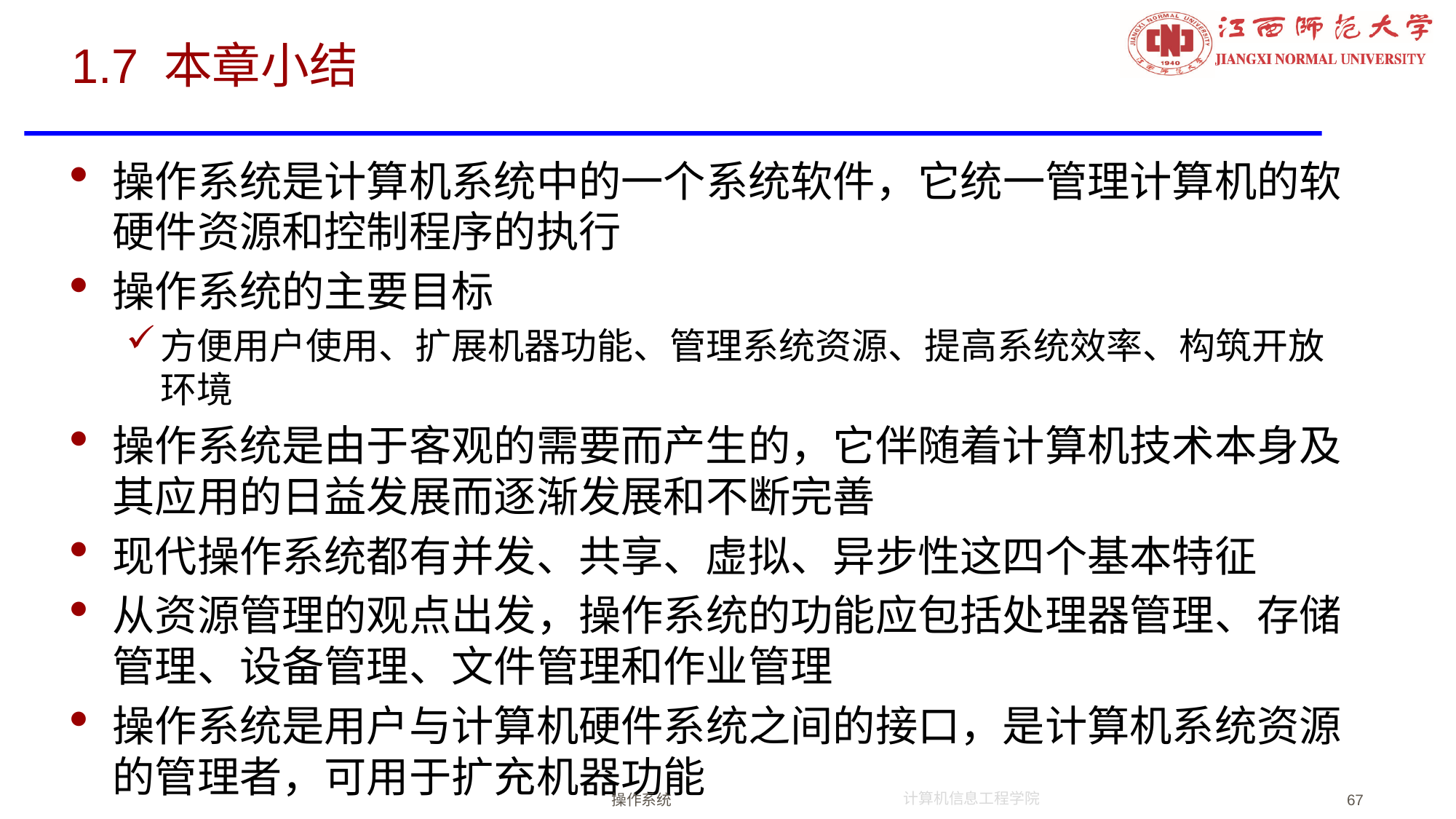

# 1.7 本章小结
操作系统是计算机系统中的一个系统软件，它统一管理计算机的软硬件资源和控制程序的执行
操作系统的主要目标
方便用户使用、扩展机器功能、管理系统资源、提高系统效率、构筑开放环境
操作系统是由于客观的需要而产生的，它伴随着计算机技术本身及其应用的日益发展而逐渐发展和不断完善
现代操作系统都有并发、共享、虚拟、异步性这四个基本特征
从资源管理的观点出发，操作系统的功能应包括处理器管理、存储管理、设备管理、文件管理和作业管理
操作系统是用户与计算机硬件系统之间的接口，是计算机系统资源的管理者，可用于扩充机器功能
操作系统
67